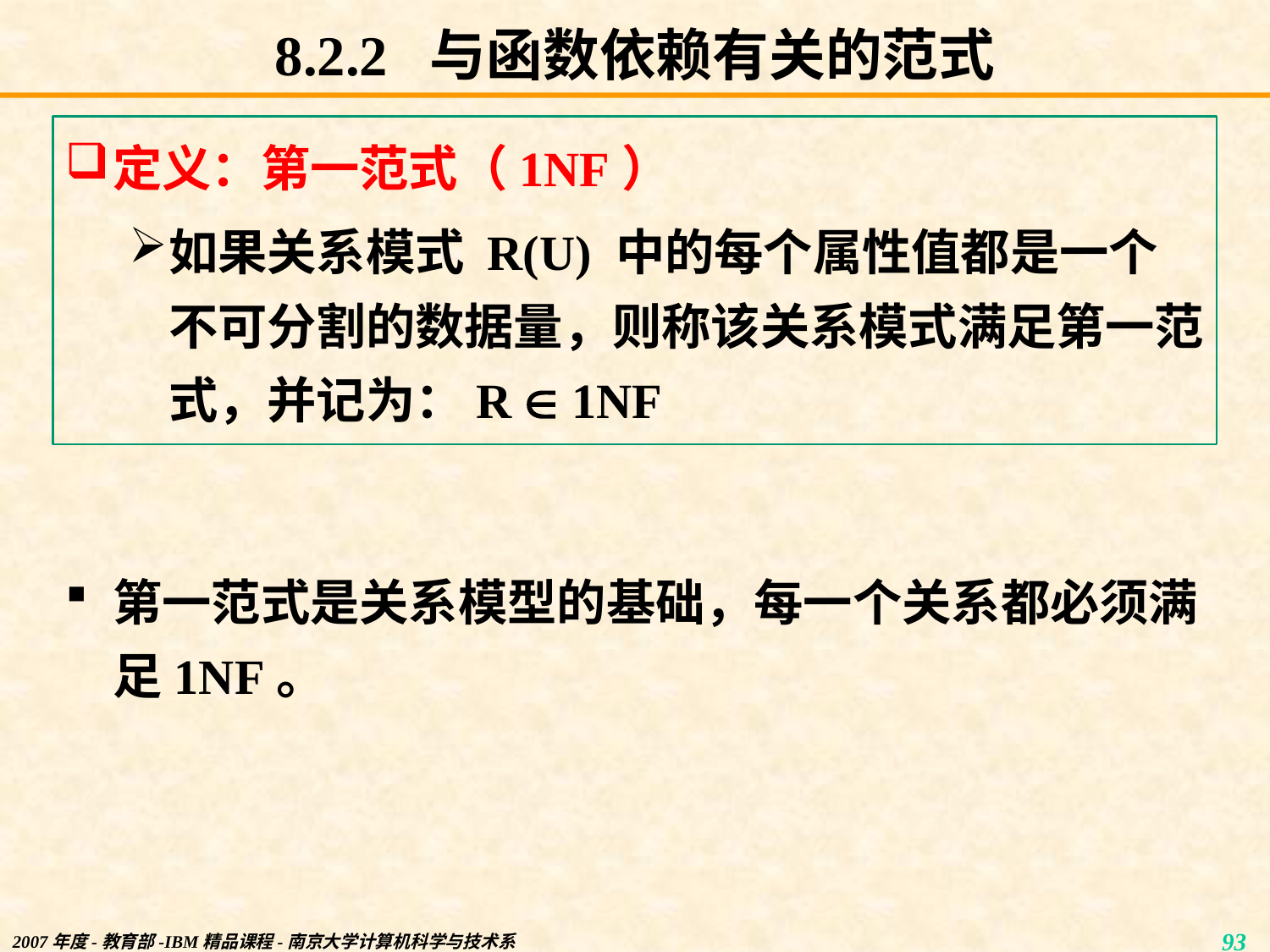

# 8.2.2  与函数依赖有关的范式
定义：第一范式（1NF）
如果关系模式 R(U) 中的每个属性值都是一个不可分割的数据量，则称该关系模式满足第一范式，并记为：R ∈ 1NF
第一范式是关系模型的基础，每一个关系都必须满足1NF。
93
2007年度-教育部-IBM精品课程-南京大学计算机科学与技术系